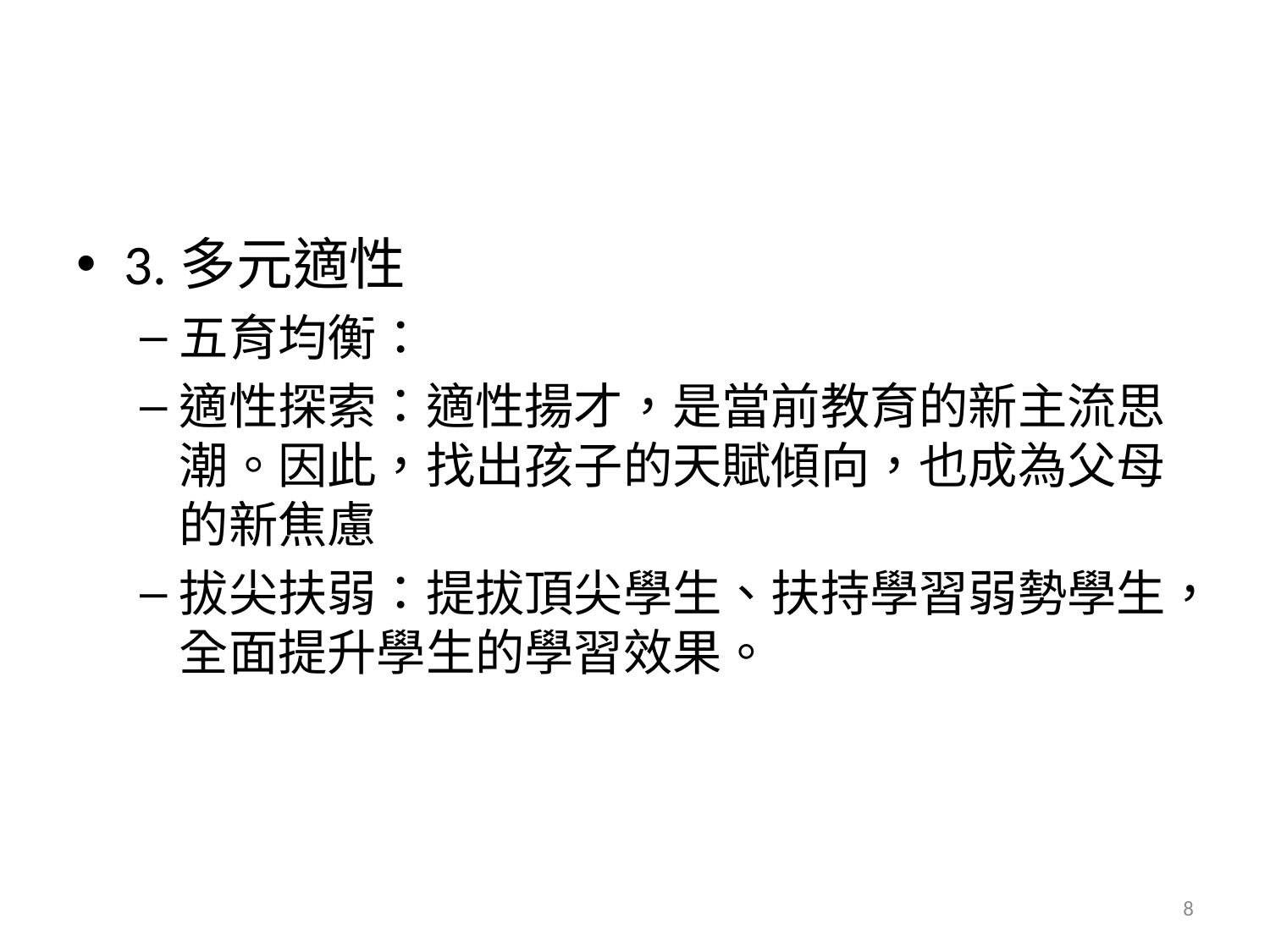

#
3.多元適性
五育均衡：
適性探索：適性揚才，是當前教育的新主流思潮。因此，找出孩子的天賦傾向，也成為父母的新焦慮
拔尖扶弱：提拔頂尖學生、扶持學習弱勢學生，全面提升學生的學習效果。
8